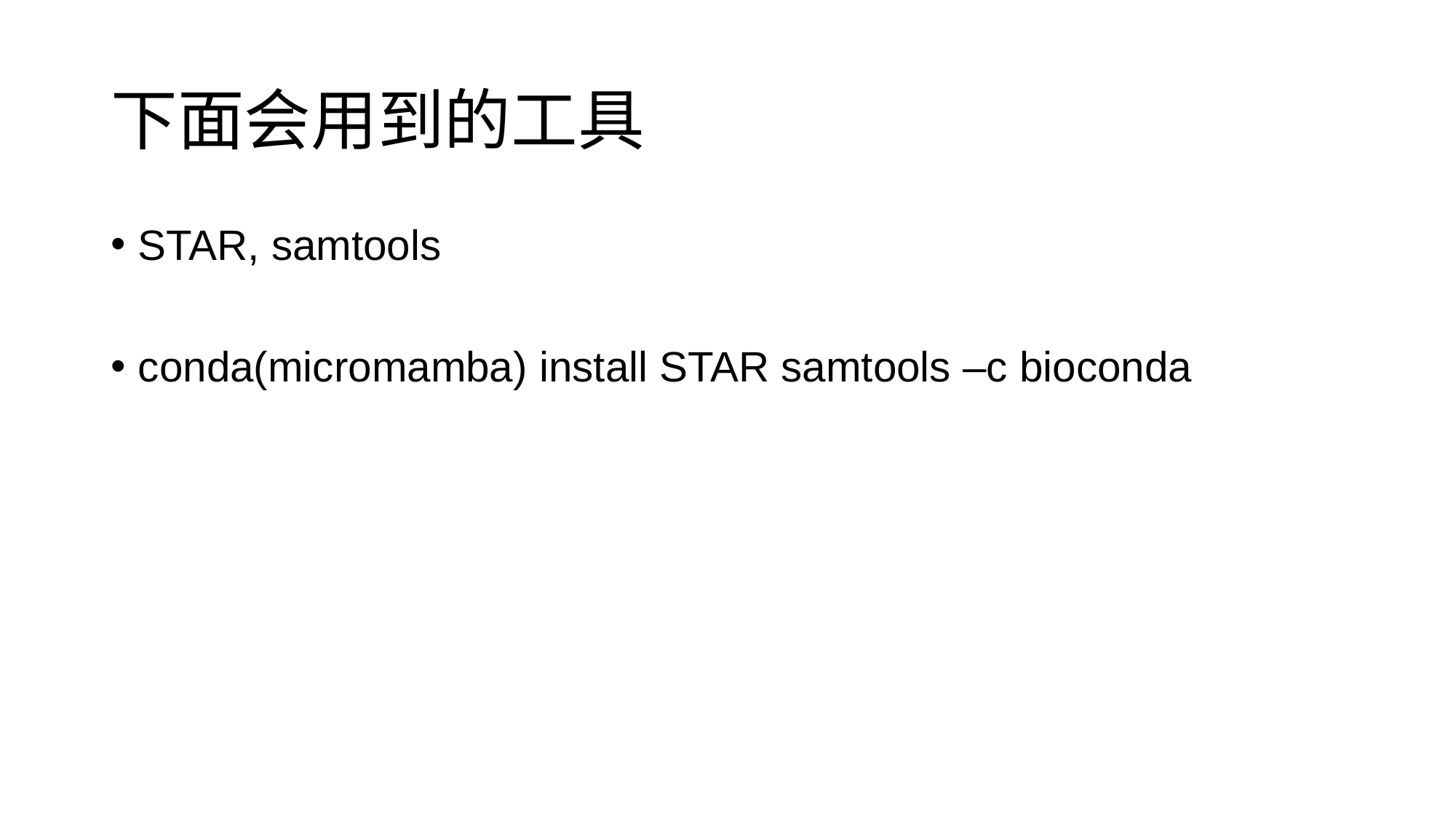

# 下面会用到的工具
STAR, samtools

conda(micromamba) install STAR samtools –c bioconda